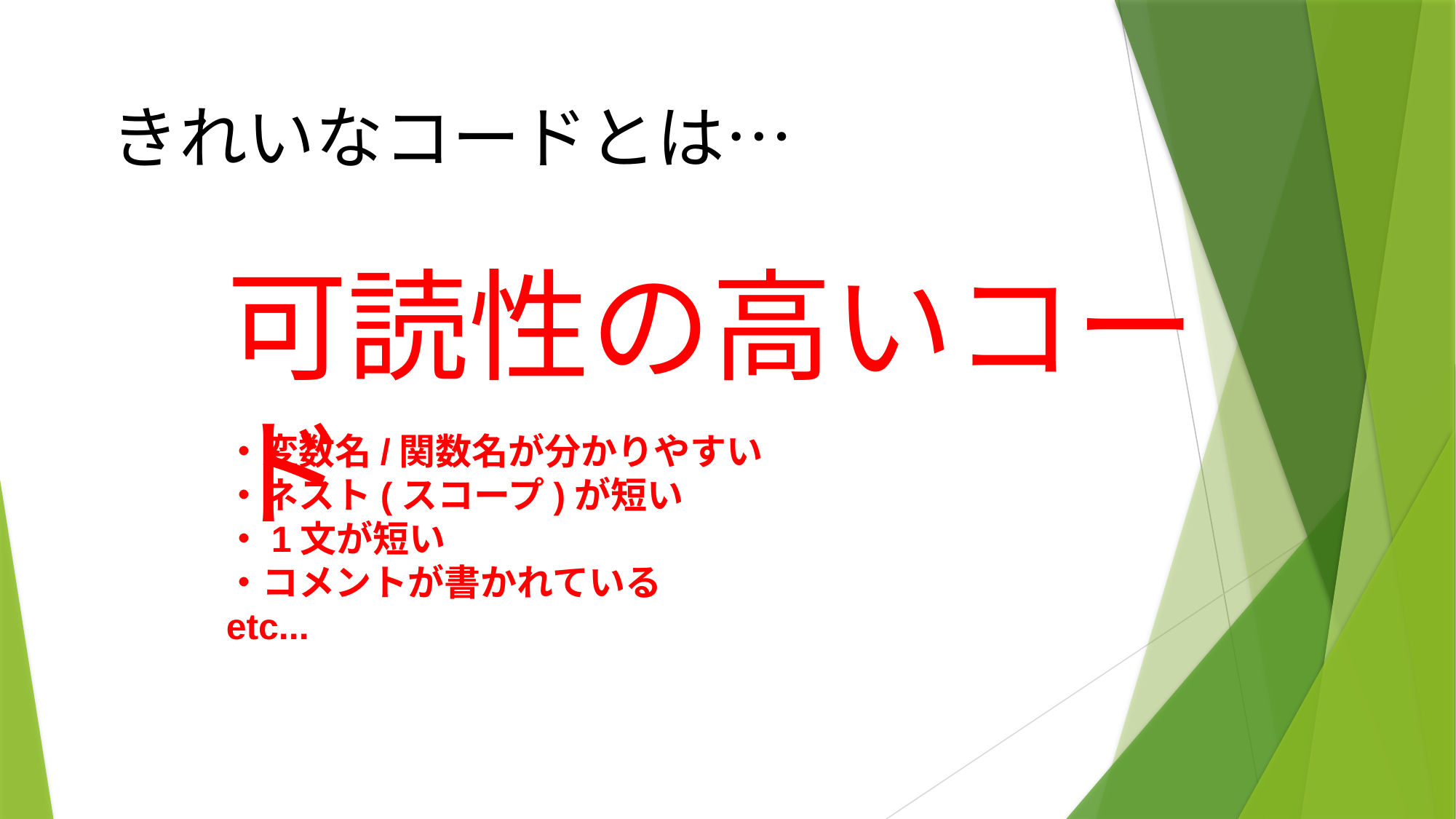

# きれいなコードとは…
可読性の高いコード
・変数名/関数名が分かりやすい
・ネスト(スコープ)が短い
・1文が短い
・コメントが書かれている
etc...